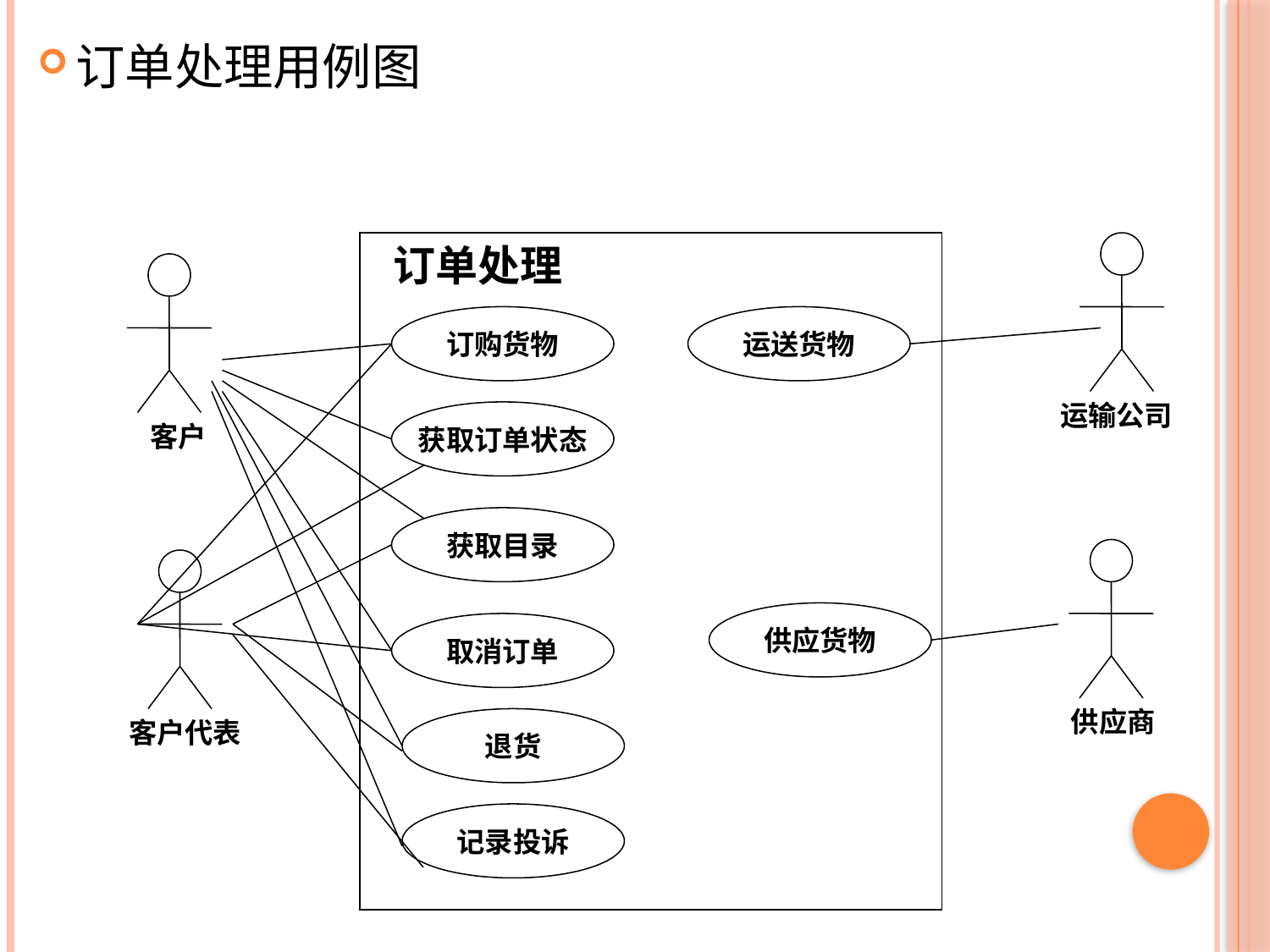

订单处理用例图

订单处理

订购货物
运送货物

运输公司
获取订单状态
客户
获取目录

供应货物
取消订单

供应商
客户代表
退货
记录投诉